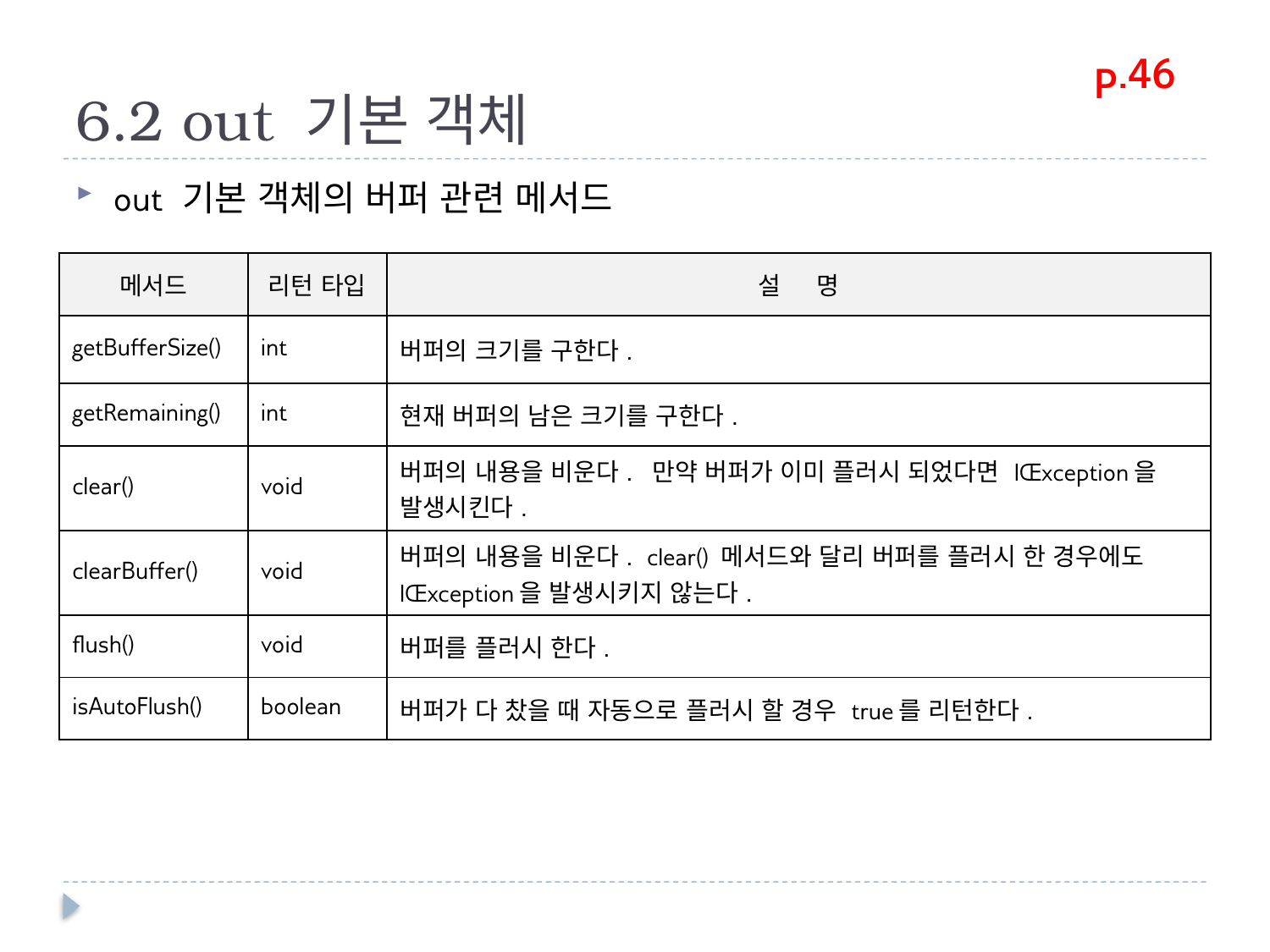

# 6.2 out 기본 객체
p.46
out 기본 객체의 버퍼 관련 메서드
| 메서드 | 리턴 타입 | 설 명 |
| --- | --- | --- |
| getBufferSize() | int | 버퍼의 크기를 구한다. |
| getRemaining() | int | 현재 버퍼의 남은 크기를 구한다. |
| clear() | void | 버퍼의 내용을 비운다. 만약 버퍼가 이미 플러시 되었다면 IOException을 발생시킨다. |
| clearBuffer() | void | 버퍼의 내용을 비운다. clear() 메서드와 달리 버퍼를 플러시 한 경우에도 IOException을 발생시키지 않는다. |
| flush() | void | 버퍼를 플러시 한다. |
| isAutoFlush() | boolean | 버퍼가 다 찼을 때 자동으로 플러시 할 경우 true를 리턴한다. |